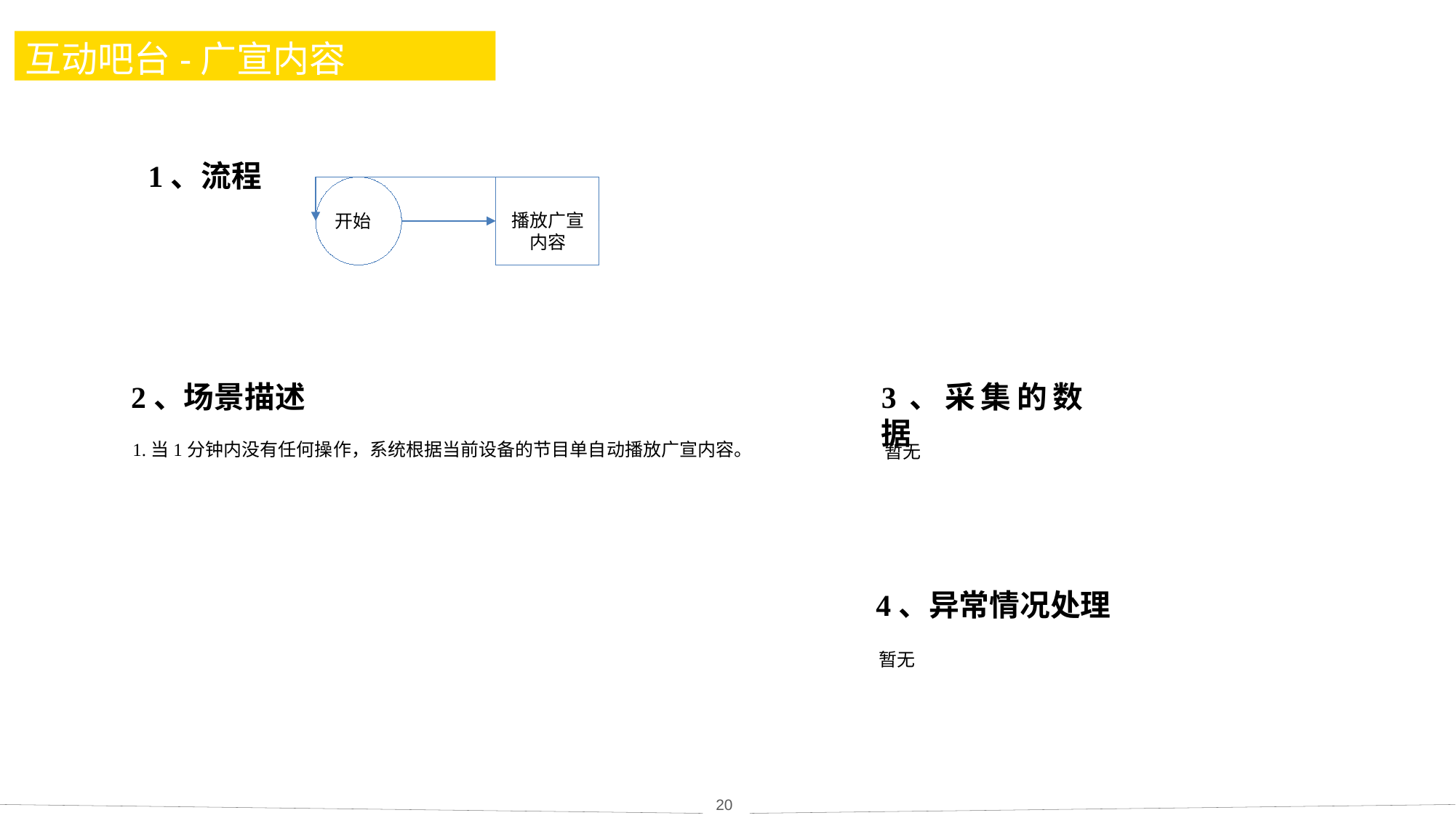

# 互动吧台-广宣内容
1、流程

开始

播放广宣
内容
2、场景描述
3、采集的数据
1.当1分钟内没有任何操作，系统根据当前设备的节目单自动播放广宣内容。
暂无
4、异常情况处理
暂无